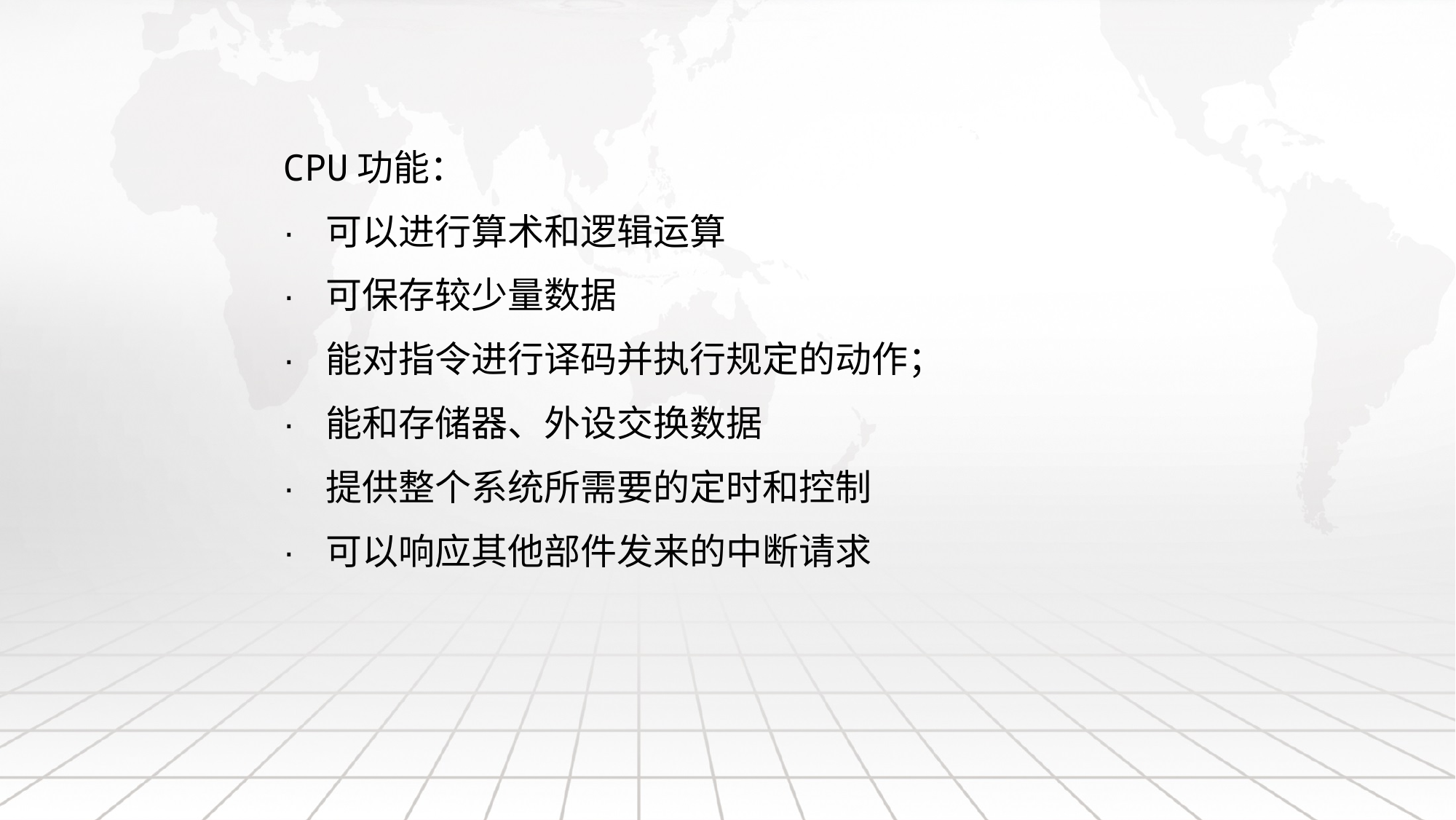

CPU功能：
· 可以进行算术和逻辑运算
· 可保存较少量数据
· 能对指令进行译码并执行规定的动作；
· 能和存储器、外设交换数据
· 提供整个系统所需要的定时和控制
· 可以响应其他部件发来的中断请求